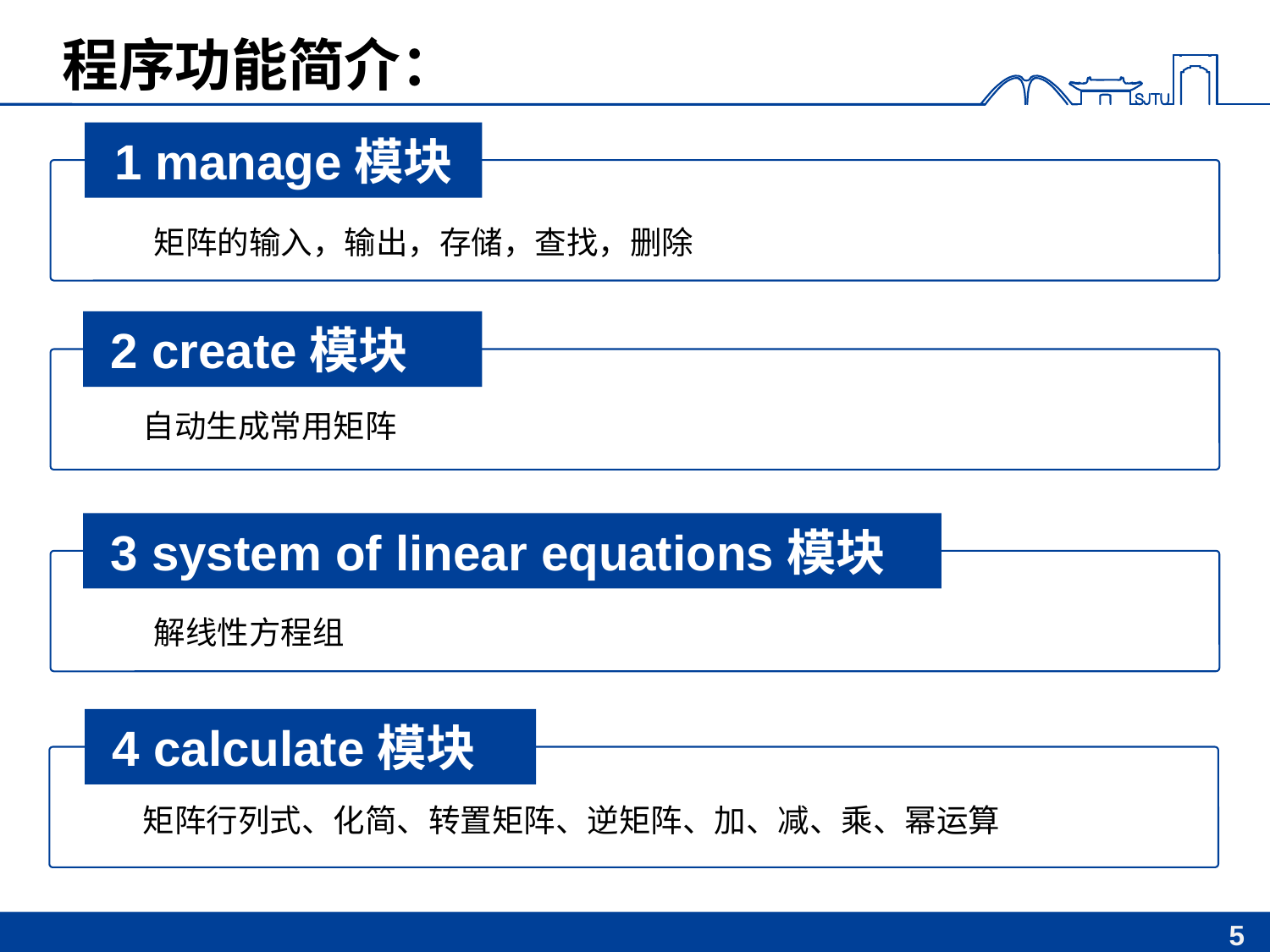

# 程序功能简介：
1 manage模块

矩阵的输入，输出，存储，查找，删除

 2 create模块

自动生成常用矩阵
 3 system of linear equations模块

解线性方程组
 4 calculate模块

矩阵行列式、化简、转置矩阵、逆矩阵、加、减、乘、幂运算